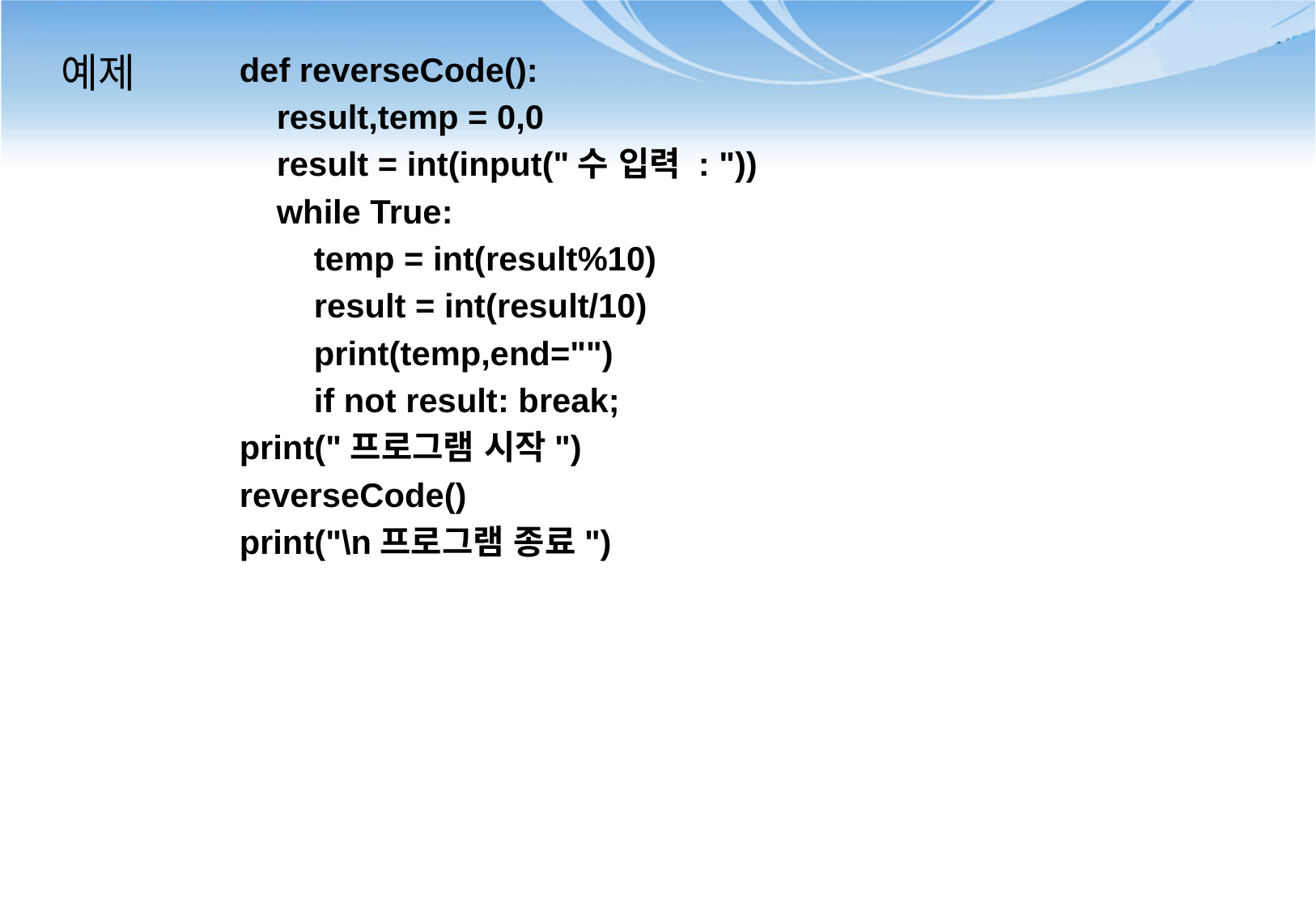

# 예제
def reverseCode():
    result,temp = 0,0
    result = int(input("수 입력 : "))
    while True:
        temp = int(result%10)
        result = int(result/10)
        print(temp,end="")
        if not result: break;
print("프로그램 시작")
reverseCode()
print("\n프로그램 종료")